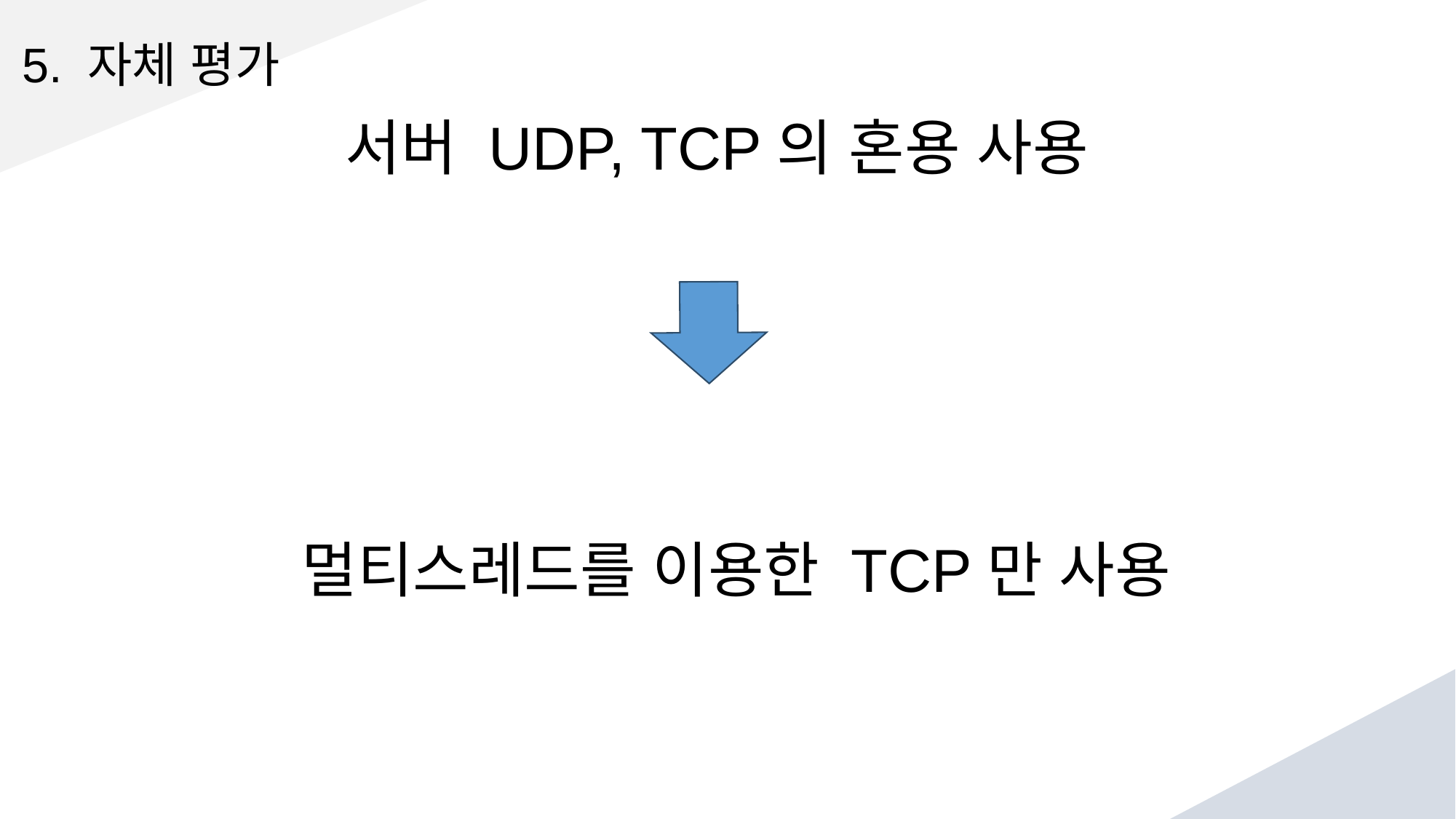

5. 자체 평가

서버 UDP, TCP의 혼용 사용

멀티스레드를 이용한 TCP만 사용